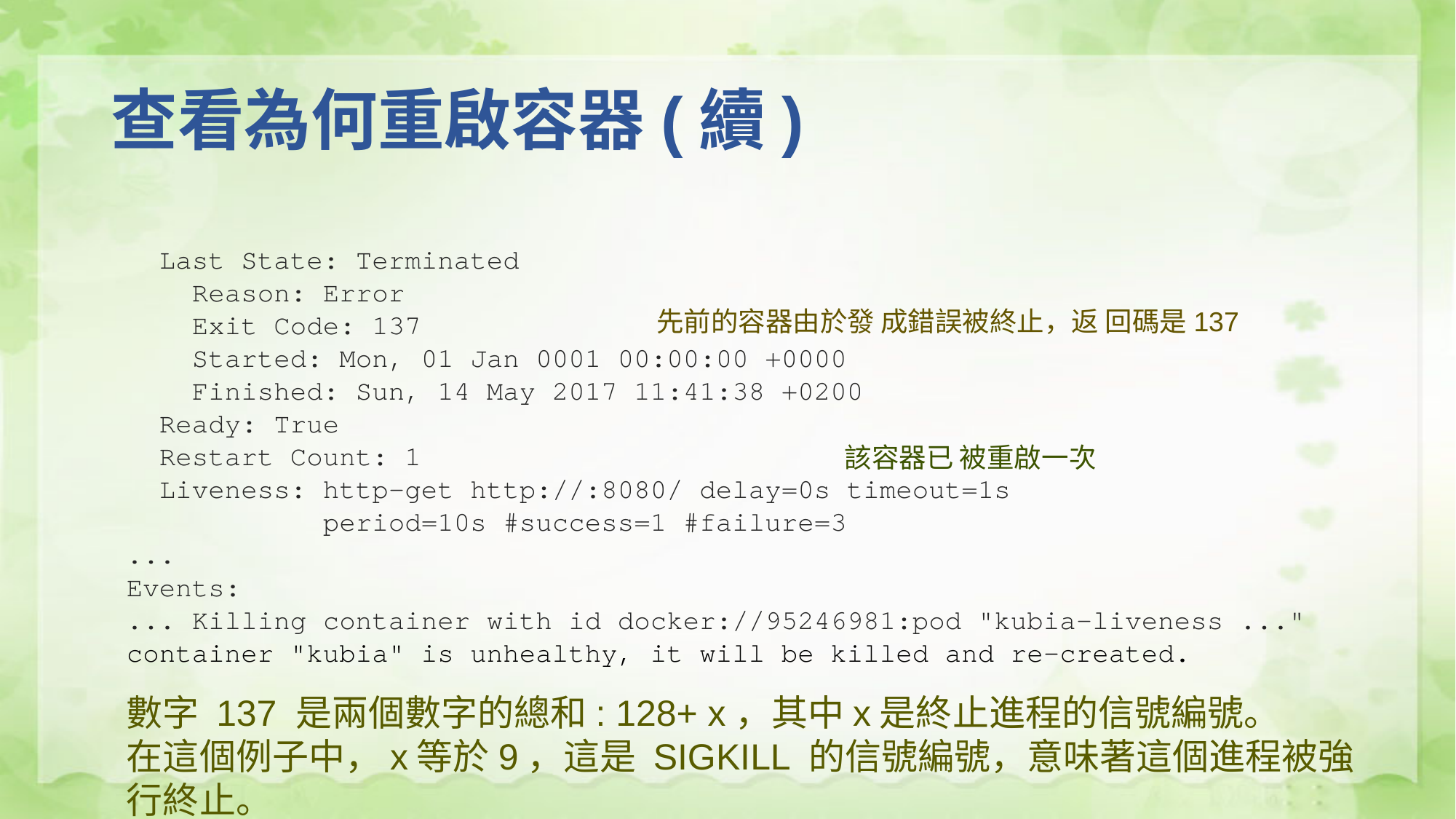

# 查看為何重啟容器(續)
  Last State: Terminated
    Reason: Error
    Exit Code: 137
    Started: Mon, 01 Jan 0001 00:00:00 +0000
    Finished: Sun, 14 May 2017 11:41:38 +0200
  Ready: True
  Restart Count: 1
  Liveness: http-get http://:8080/ delay=0s timeout=1s
            period=10s #success=1 #failure=3
...
Events:
... Killing container with id docker://95246981:pod "kubia-liveness ..."
container "kubia" is unhealthy, it will be killed and re-created.
先前的容器由於發 成錯誤被終止，返 回碼是137
該容器已 被重啟一次
數字 137 是兩個數字的總和: 128+ x，其中x是終止進程的信號編號。
在這個例子中，x等於9，這是 SIGKILL 的信號編號，意味著這個進程被強行終止。